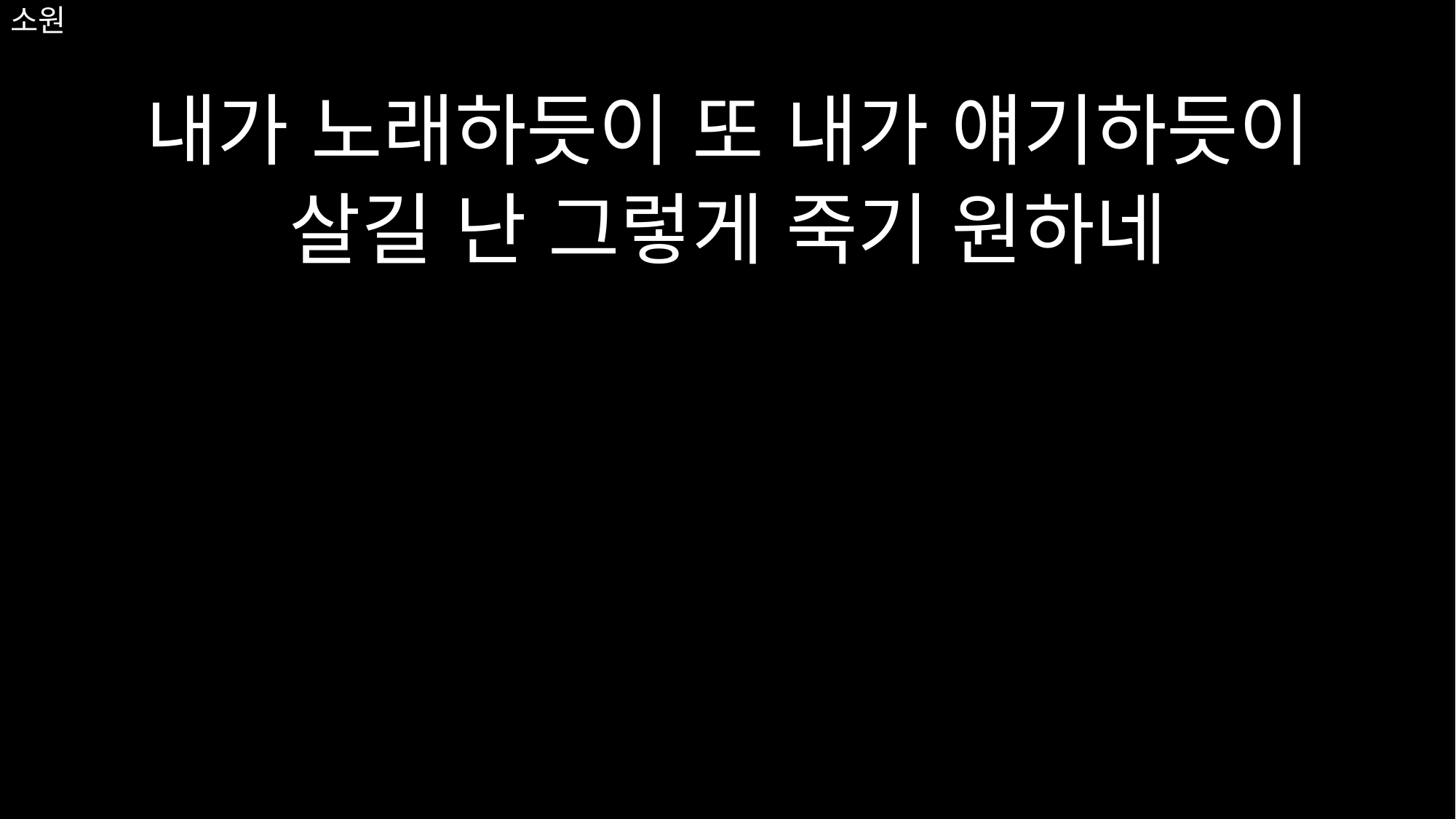

내가 노래하듯이 또 내가 얘기하듯이
살길 난 그렇게 죽기 원하네

# 소원